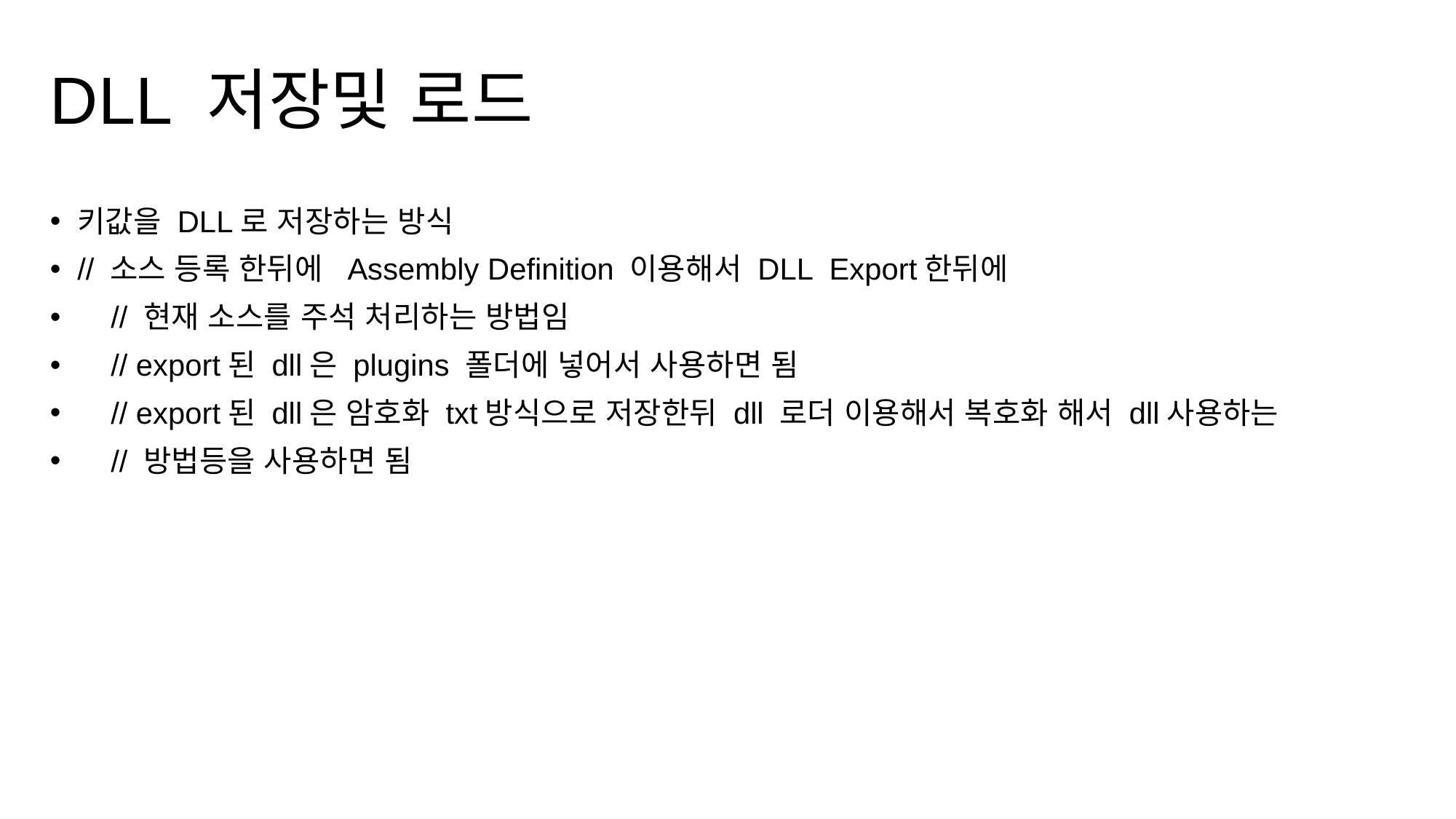

# DLL 저장및 로드
키값을 DLL로 저장하는 방식
// 소스 등록 한뒤에  Assembly Definition 이용해서 DLL  Export한뒤에
    // 현재 소스를 주석 처리하는 방법임
    // export된 dll은 plugins 폴더에 넣어서 사용하면 됨
    // export된 dll은 암호화 txt방식으로 저장한뒤 dll 로더 이용해서 복호화 해서 dll사용하는
    // 방법등을 사용하면 됨